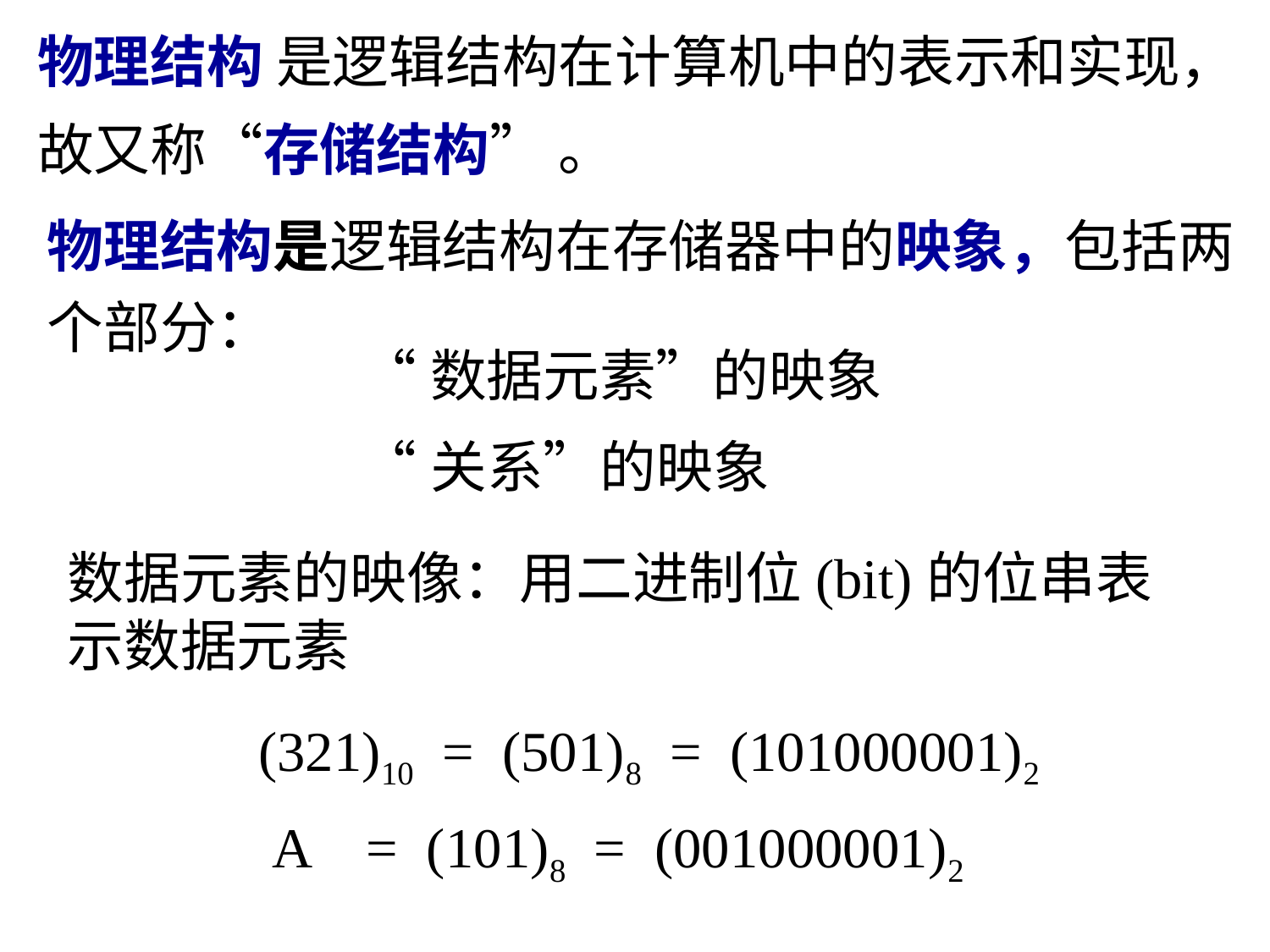

物理结构 是逻辑结构在计算机中的表示和实现，故又称“存储结构” 。
物理结构是逻辑结构在存储器中的映象，包括两个部分：
“数据元素”的映象
“关系”的映象
数据元素的映像：用二进制位(bit)的位串表示数据元素
(321)10  =  (501)8  =  (101000001)2
 A    =  (101)8  =  (001000001)2